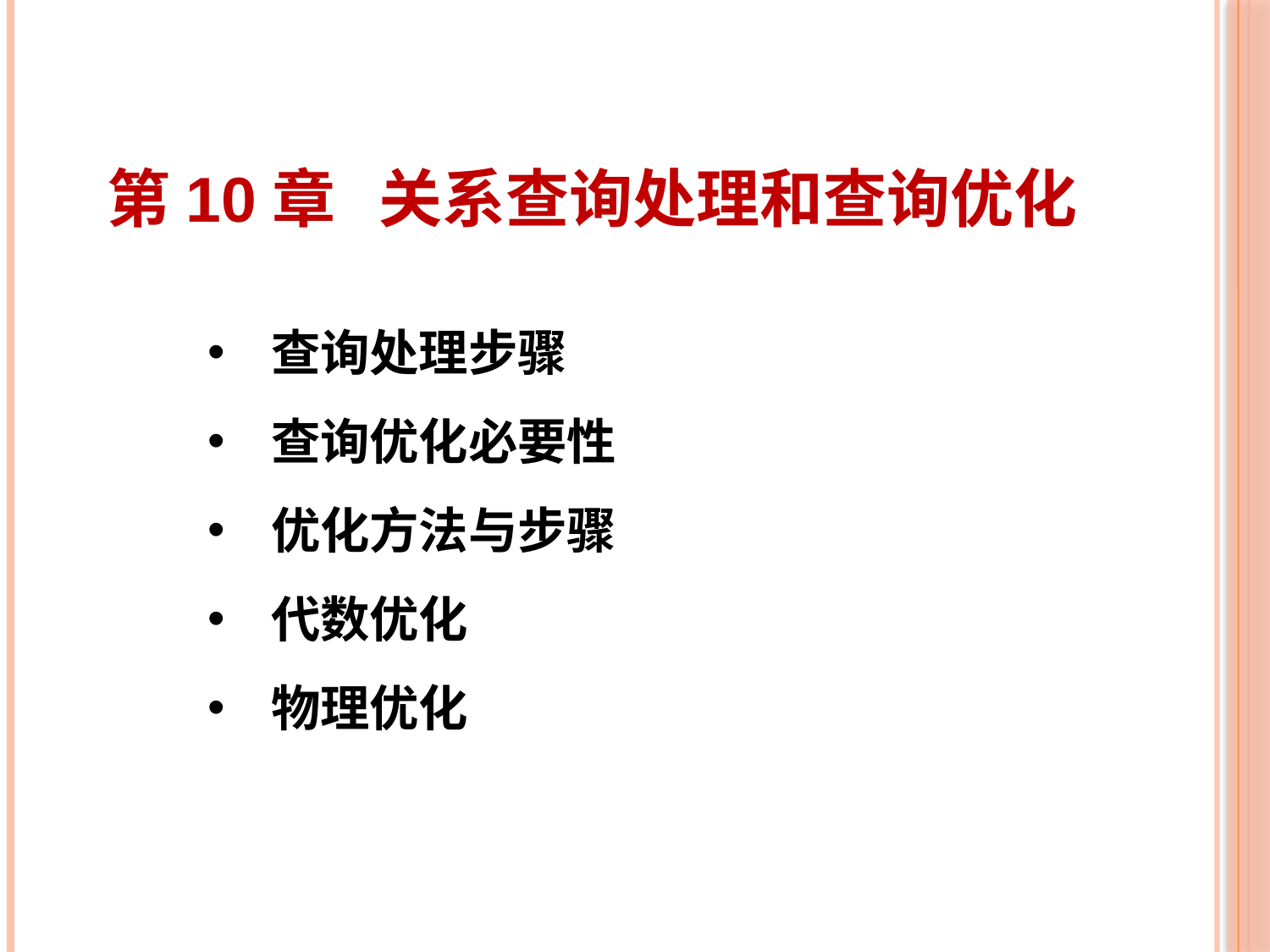

第10章   关系查询处理和查询优化
查询处理步骤
查询优化必要性
优化方法与步骤
代数优化
物理优化